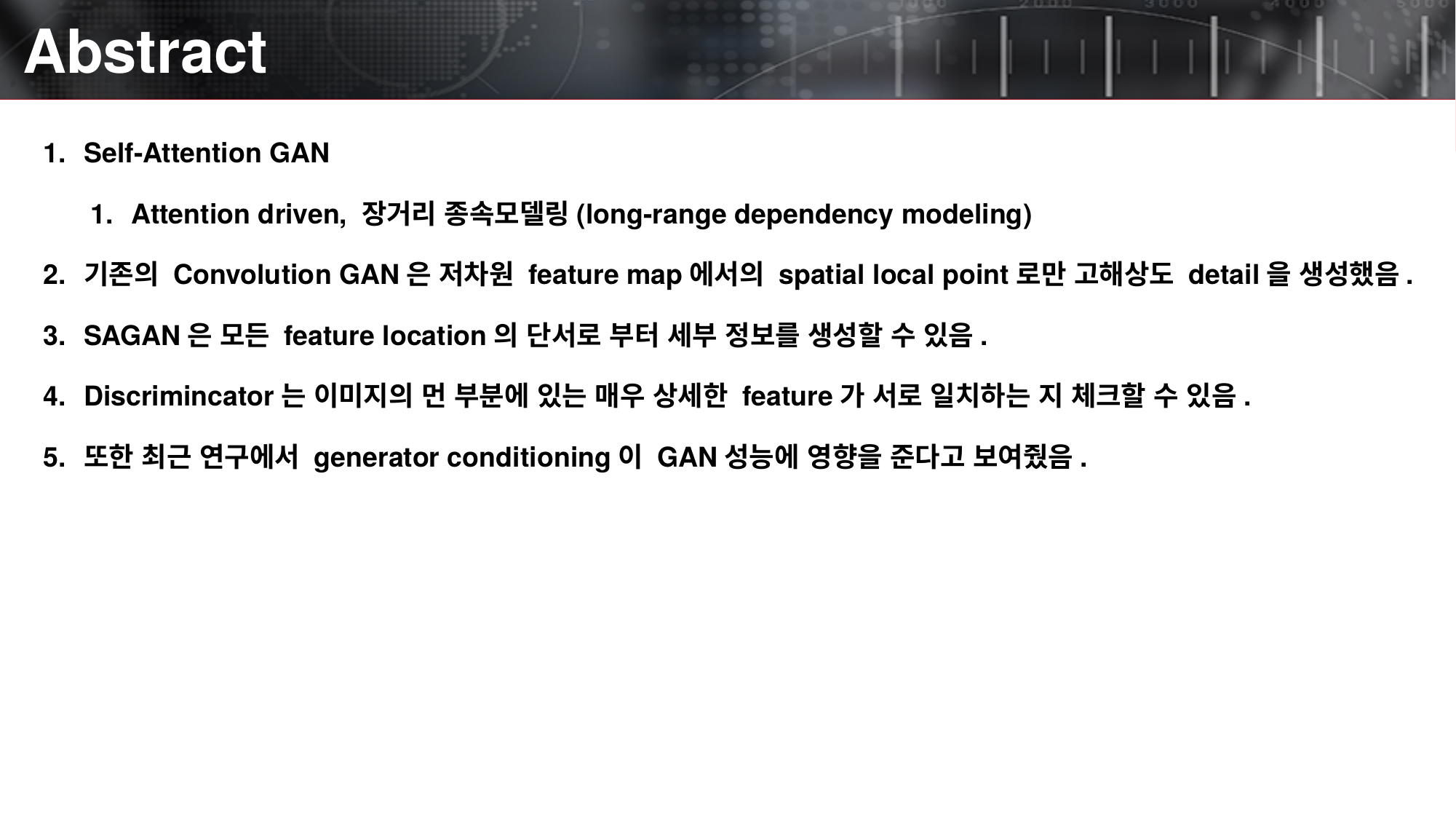

# Abstract
Self-Attention GAN
Attention driven, 장거리 종속모델링(long-range dependency modeling)
기존의 Convolution GAN은 저차원 feature map에서의 spatial local point로만 고해상도 detail을 생성했음.
SAGAN은 모든 feature location의 단서로 부터 세부 정보를 생성할 수 있음.
Discrimincator는 이미지의 먼 부분에 있는 매우 상세한 feature가 서로 일치하는 지 체크할 수 있음.
또한 최근 연구에서 generator conditioning이 GAN성능에 영향을 준다고 보여줬음.